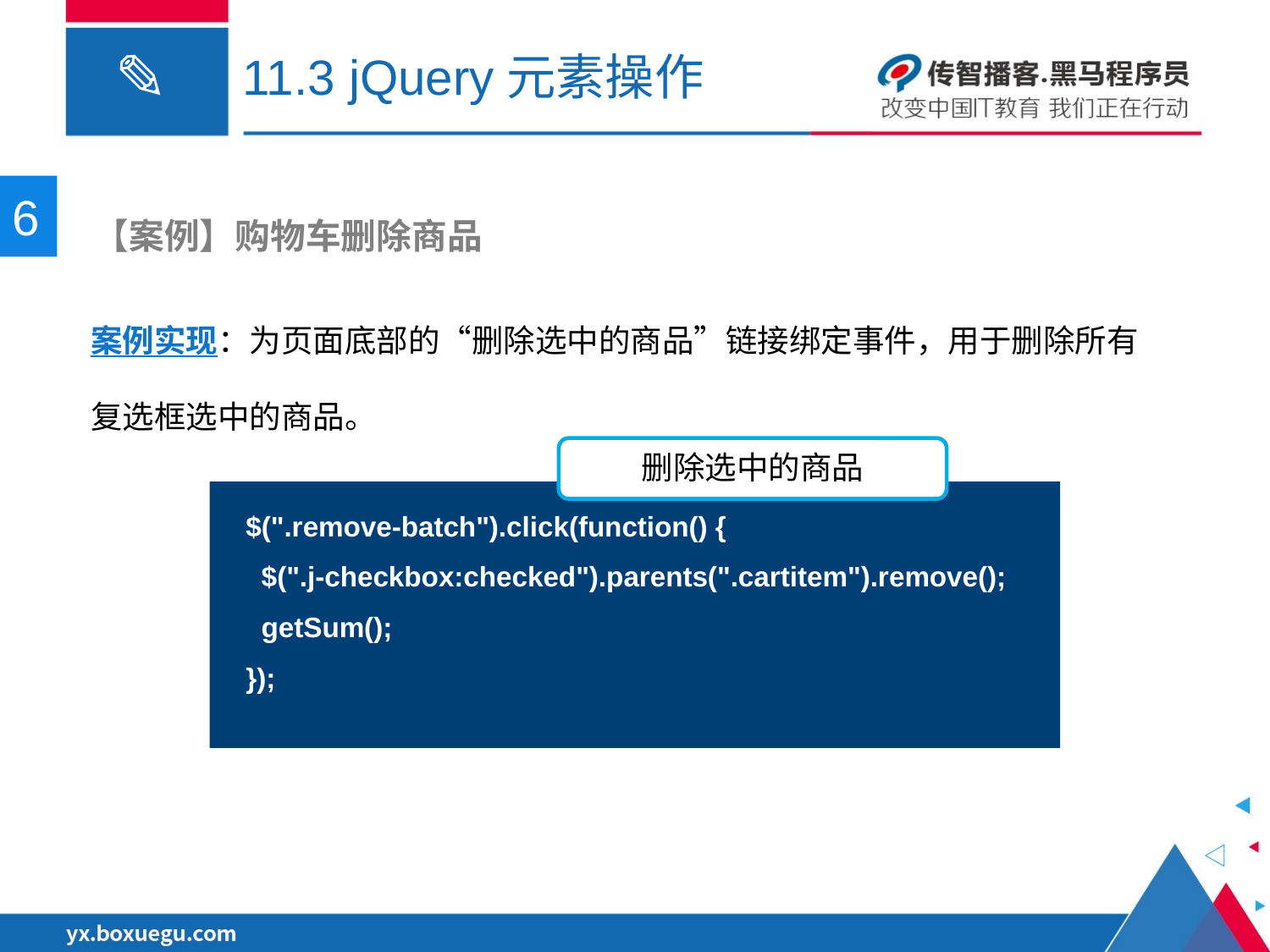

# 11.3 jQuery元素操作

6
  【案例】购物车删除商品
案例实现：为页面底部的“删除选中的商品”链接绑定事件，用于删除所有复选框选中的商品。
删除选中的商品

$(".remove-batch").click(function() {
  $(".j-checkbox:checked").parents(".cartitem").remove();
  getSum();
});